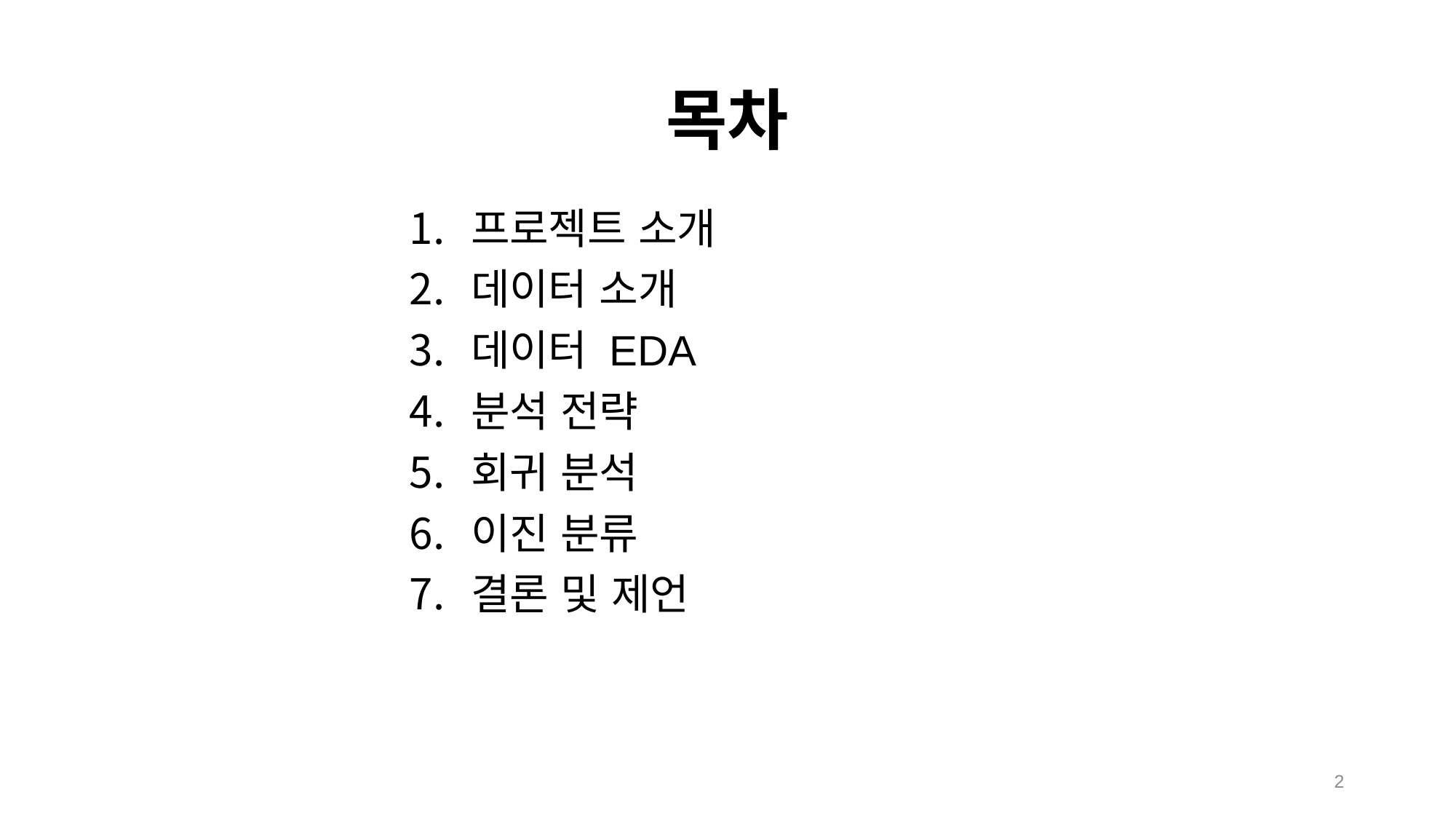

# 목차
프로젝트 소개
데이터 소개
데이터 EDA
분석 전략
회귀 분석
이진 분류
결론 및 제언
2